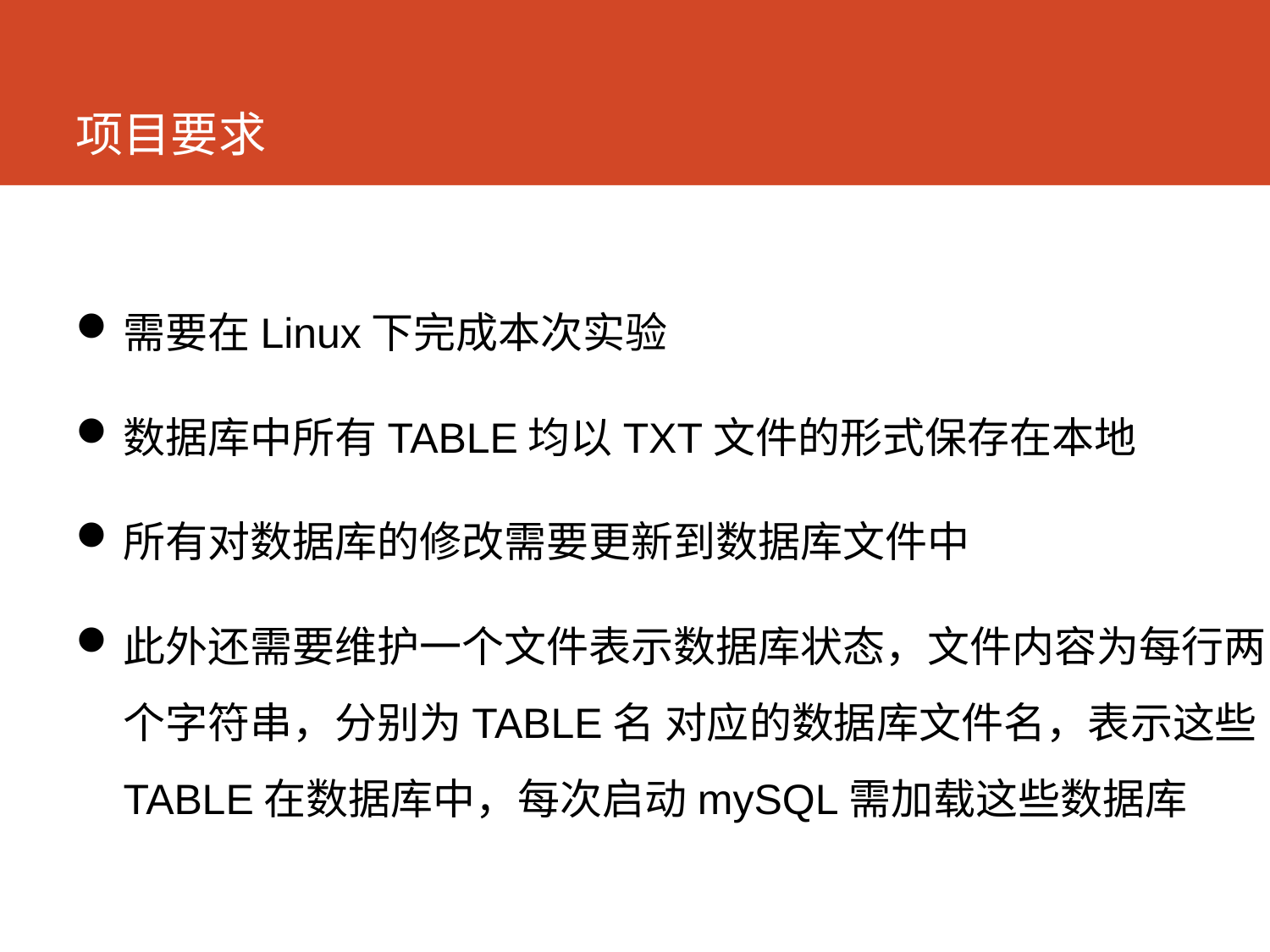

# 项目要求

需要在Linux下完成本次实验
数据库中所有TABLE均以TXT文件的形式保存在本地
所有对数据库的修改需要更新到数据库文件中
此外还需要维护一个文件表示数据库状态，文件内容为每行两个字符串，分别为TABLE名 对应的数据库文件名，表示这些TABLE在数据库中，每次启动mySQL需加载这些数据库